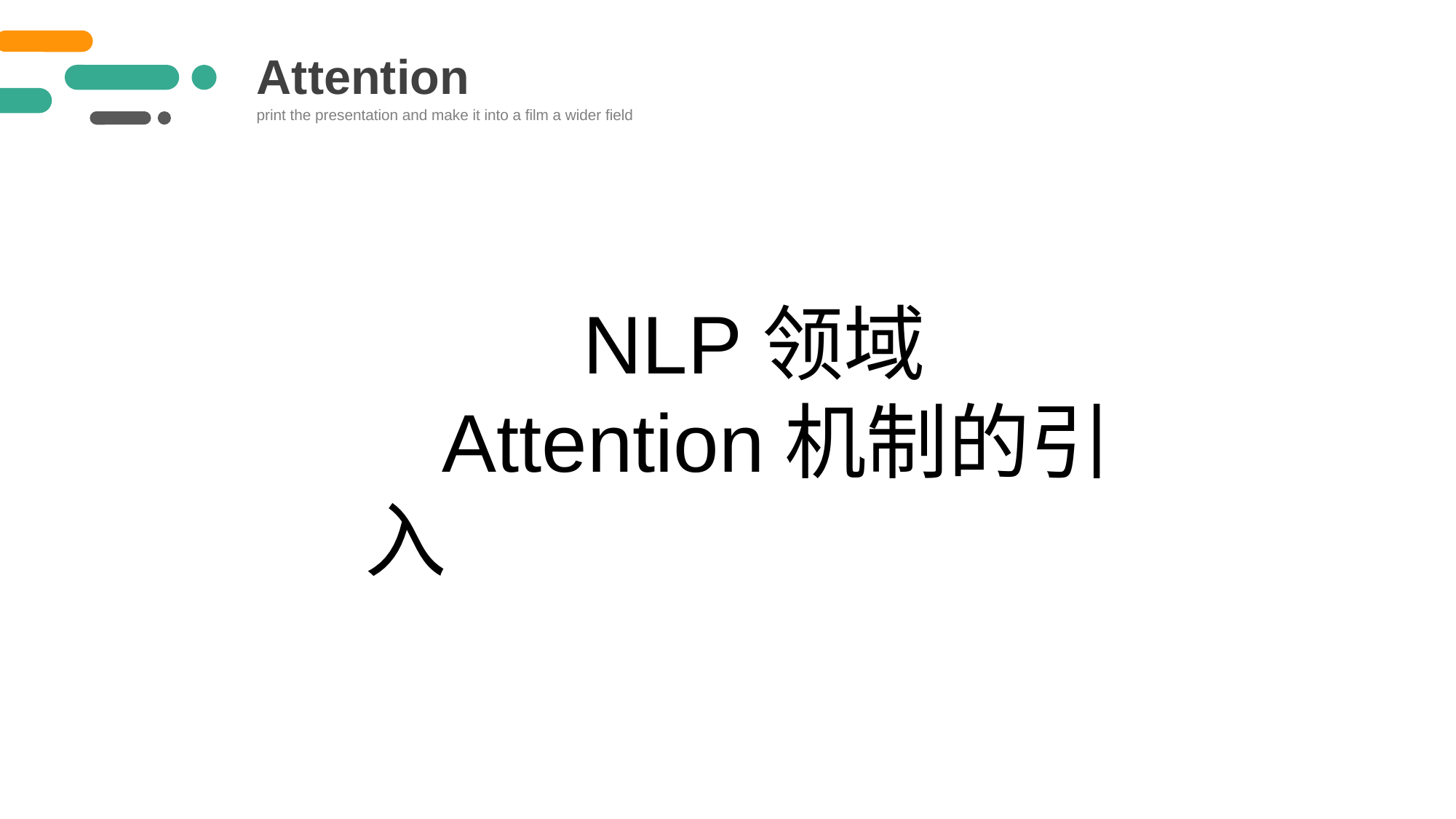

Attention
print the presentation and make it into a film a wider field
NLP领域
 Attention机制的引入